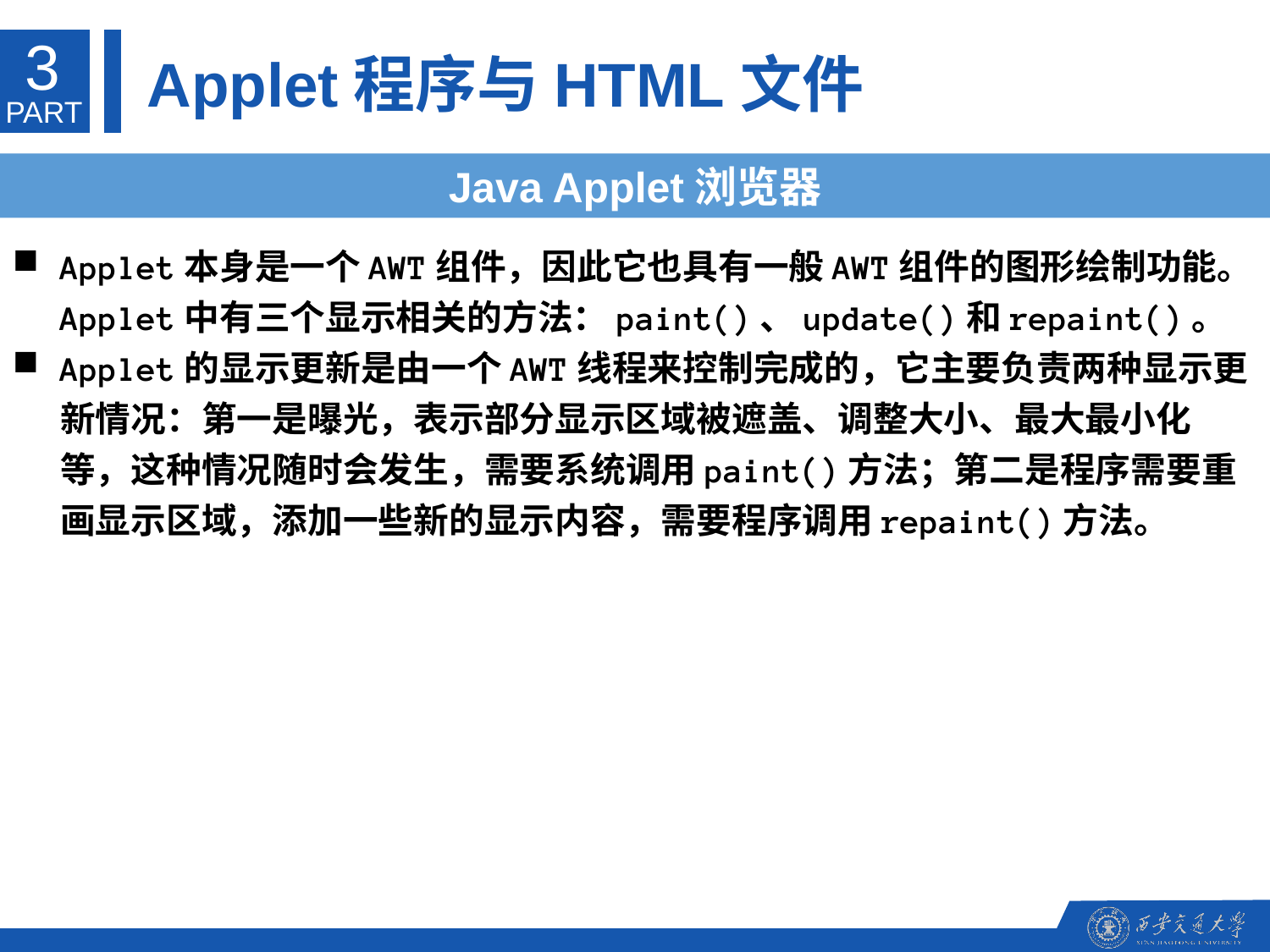

3
Applet程序与HTML文件
PART
Java Applet浏览器
Applet本身是一个AWT组件，因此它也具有一般AWT组件的图形绘制功能。Applet中有三个显示相关的方法：paint()、update()和repaint()。
Applet的显示更新是由一个AWT线程来控制完成的，它主要负责两种显示更新情况：第一是曝光，表示部分显示区域被遮盖、调整大小、最大最小化等，这种情况随时会发生，需要系统调用paint()方法；第二是程序需要重画显示区域，添加一些新的显示内容，需要程序调用repaint()方法。